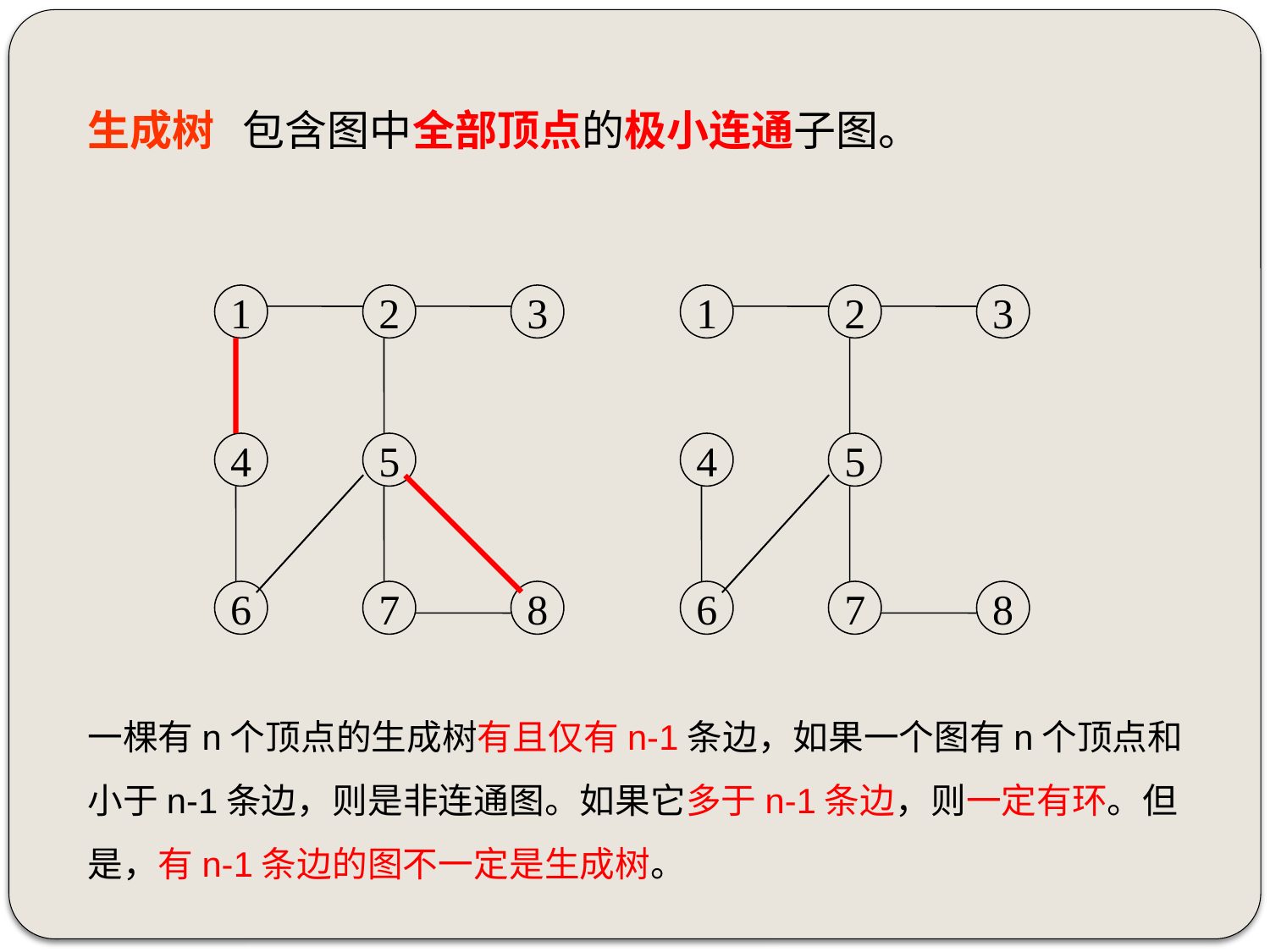

生成树   包含图中全部顶点的极小连通子图。

1
2
3
1
2
3

4
5
4
5

6
7
8
6
7
8

一棵有n个顶点的生成树有且仅有n-1条边，如果一个图有n个顶点和小于n-1条边，则是非连通图。如果它多于n-1条边，则一定有环。但是，有n-1条边的图不一定是生成树。